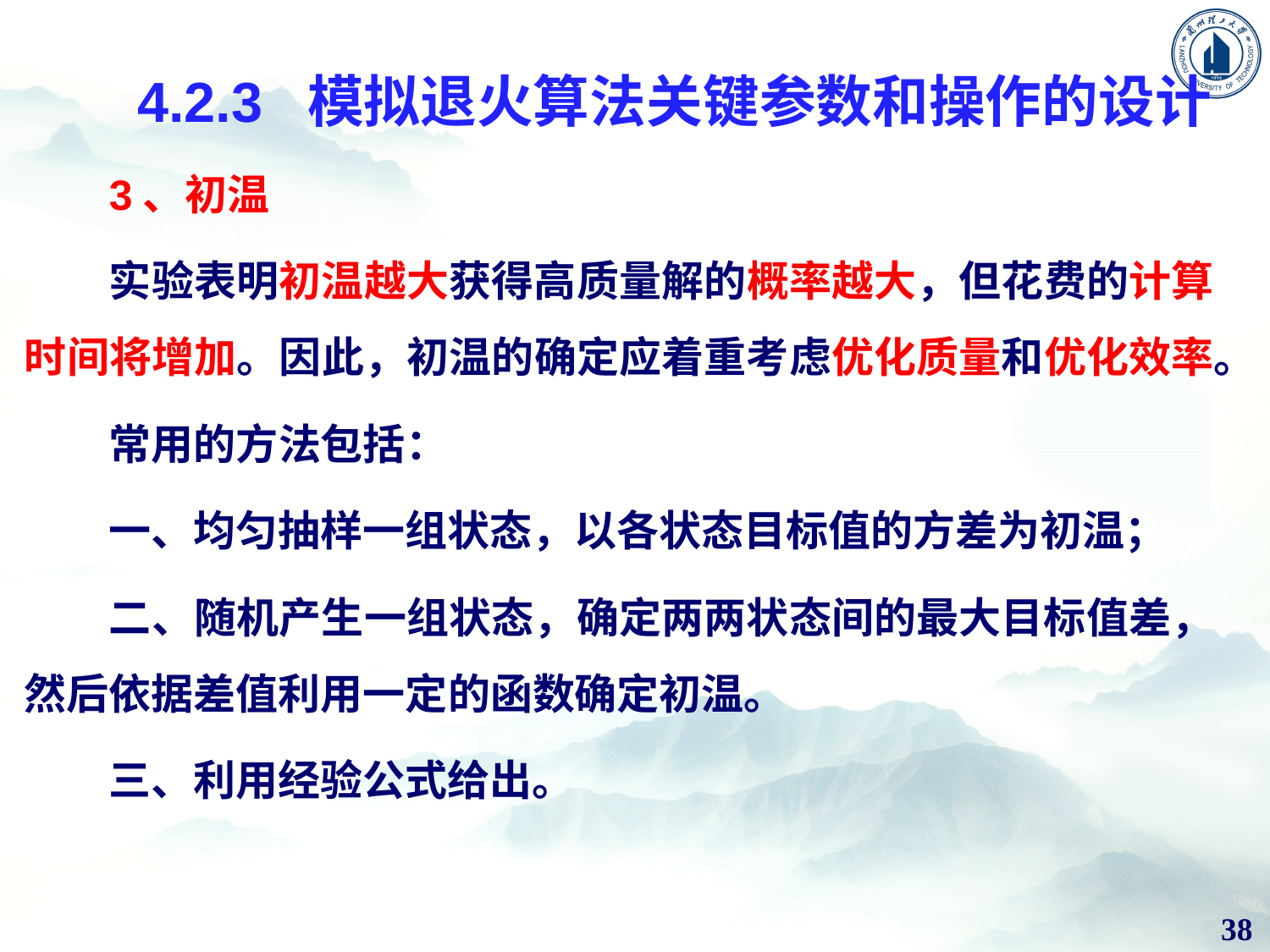

4.2.3  模拟退火算法关键参数和操作的设计
3、初温
实验表明初温越大获得高质量解的概率越大，但花费的计算时间将增加。因此，初温的确定应着重考虑优化质量和优化效率。
常用的方法包括：
一、均匀抽样一组状态，以各状态目标值的方差为初温；
二、随机产生一组状态，确定两两状态间的最大目标值差，然后依据差值利用一定的函数确定初温。
三、利用经验公式给出。
38